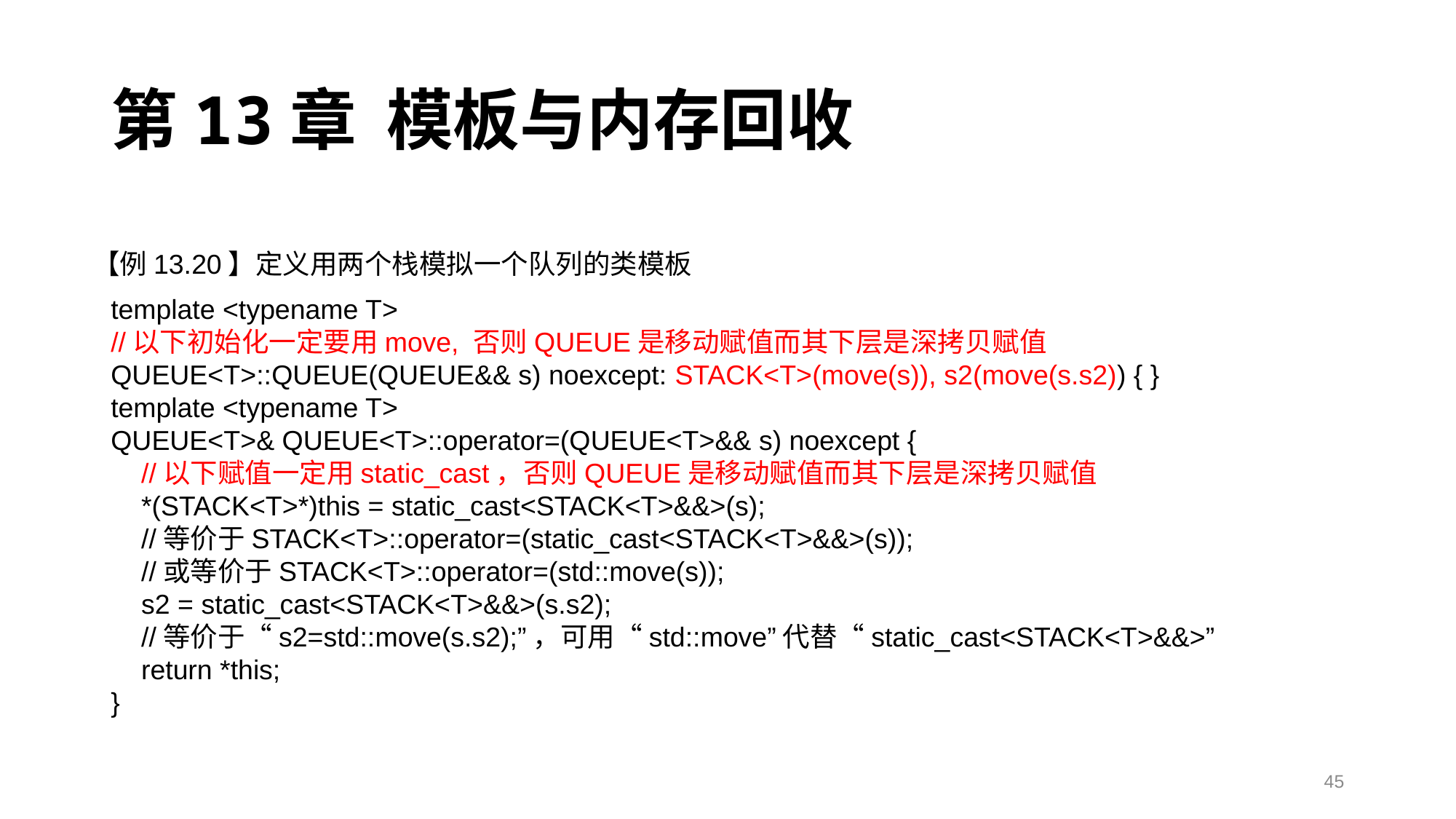

# 第13章  模板与内存回收
【例13.20】定义用两个栈模拟一个队列的类模板
template <typename T>
//以下初始化一定要用move, 否则QUEUE是移动赋值而其下层是深拷贝赋值
QUEUE<T>::QUEUE(QUEUE&& s) noexcept: STACK<T>(move(s)), s2(move(s.s2)) { }
template <typename T>
QUEUE<T>& QUEUE<T>::operator=(QUEUE<T>&& s) noexcept {
    //以下赋值一定用static_cast，否则QUEUE是移动赋值而其下层是深拷贝赋值
    *(STACK<T>*)this = static_cast<STACK<T>&&>(s);
    //等价于STACK<T>::operator=(static_cast<STACK<T>&&>(s));
    //或等价于STACK<T>::operator=(std::move(s));
    s2 = static_cast<STACK<T>&&>(s.s2);
    //等价于“s2=std::move(s.s2);”，可用“std::move”代替“static_cast<STACK<T>&&>”
    return *this;
}

45